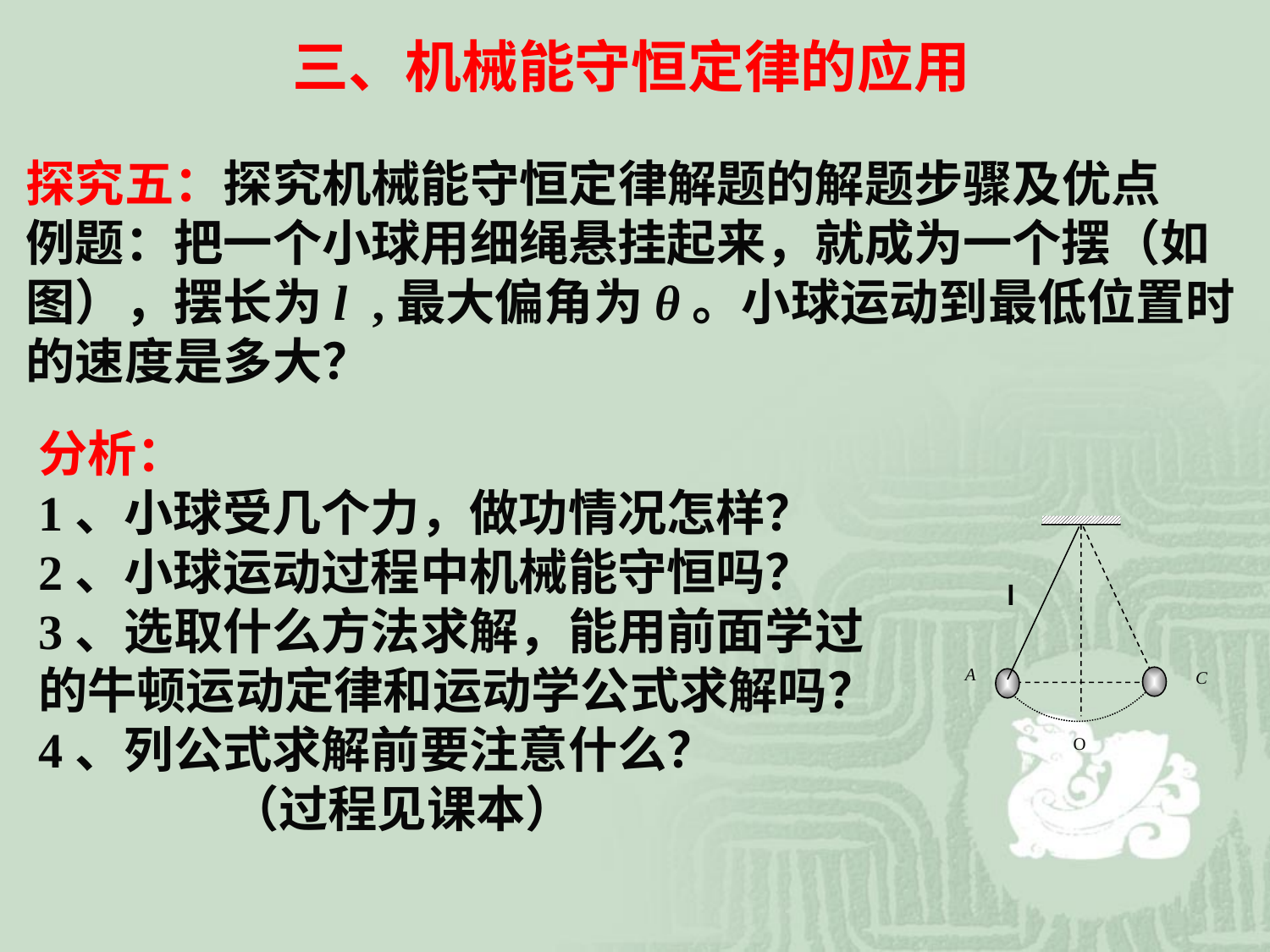

三、机械能守恒定律的应用
探究五：探究机械能守恒定律解题的解题步骤及优点
例题：把一个小球用细绳悬挂起来，就成为一个摆（如图），摆长为l  ,最大偏角为θ。小球运动到最低位置时的速度是多大？
分析：
1、小球受几个力，做功情况怎样？
2、小球运动过程中机械能守恒吗？
3、选取什么方法求解，能用前面学过的牛顿运动定律和运动学公式求解吗？
4、列公式求解前要注意什么？
                （过程见课本）

l
A
C

O